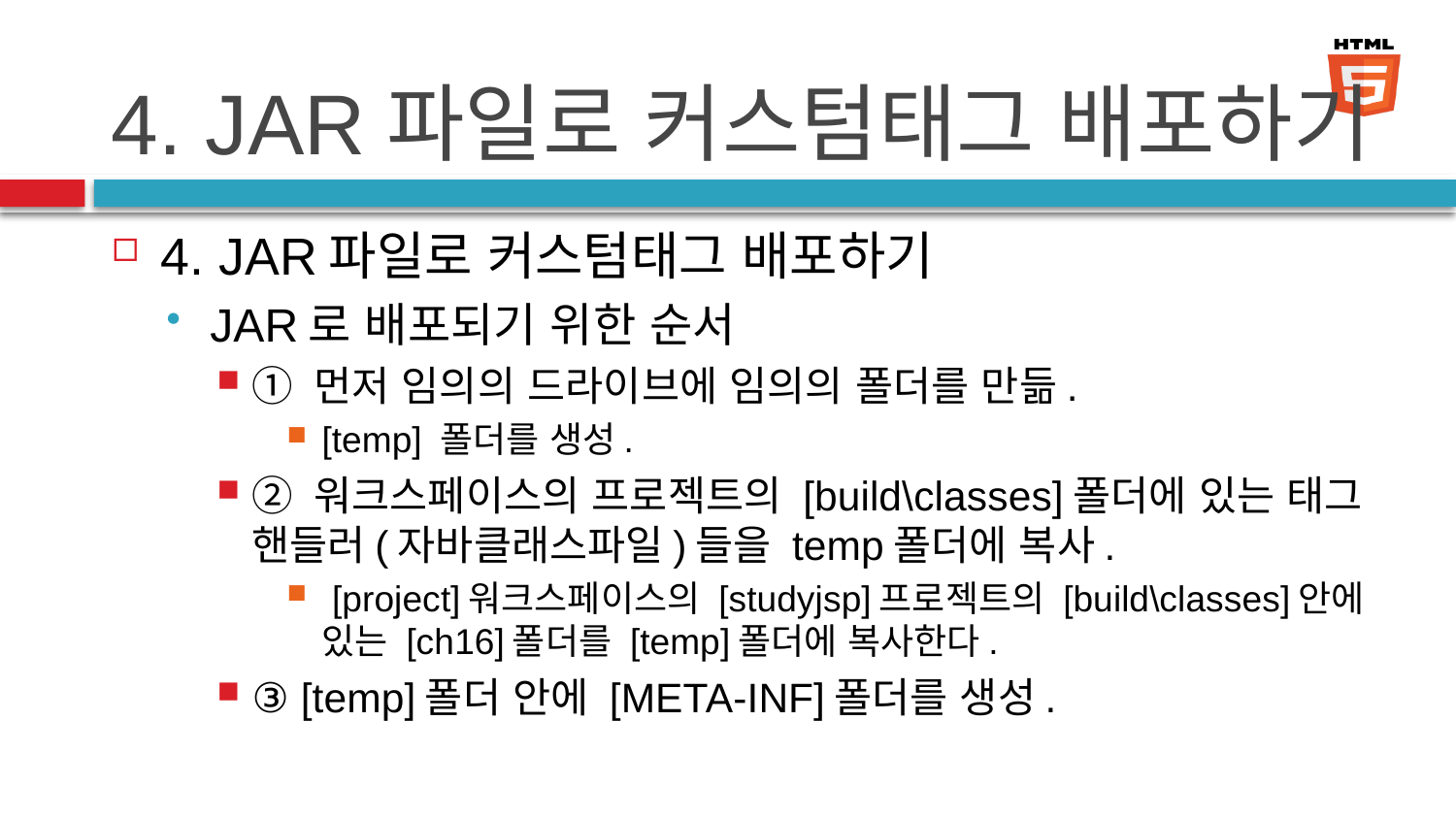

# 4. JAR파일로 커스텀태그 배포하기
4. JAR파일로 커스텀태그 배포하기
JAR로 배포되기 위한 순서
① 먼저 임의의 드라이브에 임의의 폴더를 만듦.
[temp] 폴더를 생성.
② 워크스페이스의 프로젝트의 [build\classes]폴더에 있는 태그 핸들러(자바클래스파일)들을 temp폴더에 복사.
 [project]워크스페이스의 [studyjsp]프로젝트의 [build\classes]안에 있는 [ch16]폴더를 [temp]폴더에 복사한다.
③ [temp]폴더 안에 [META-INF]폴더를 생성.